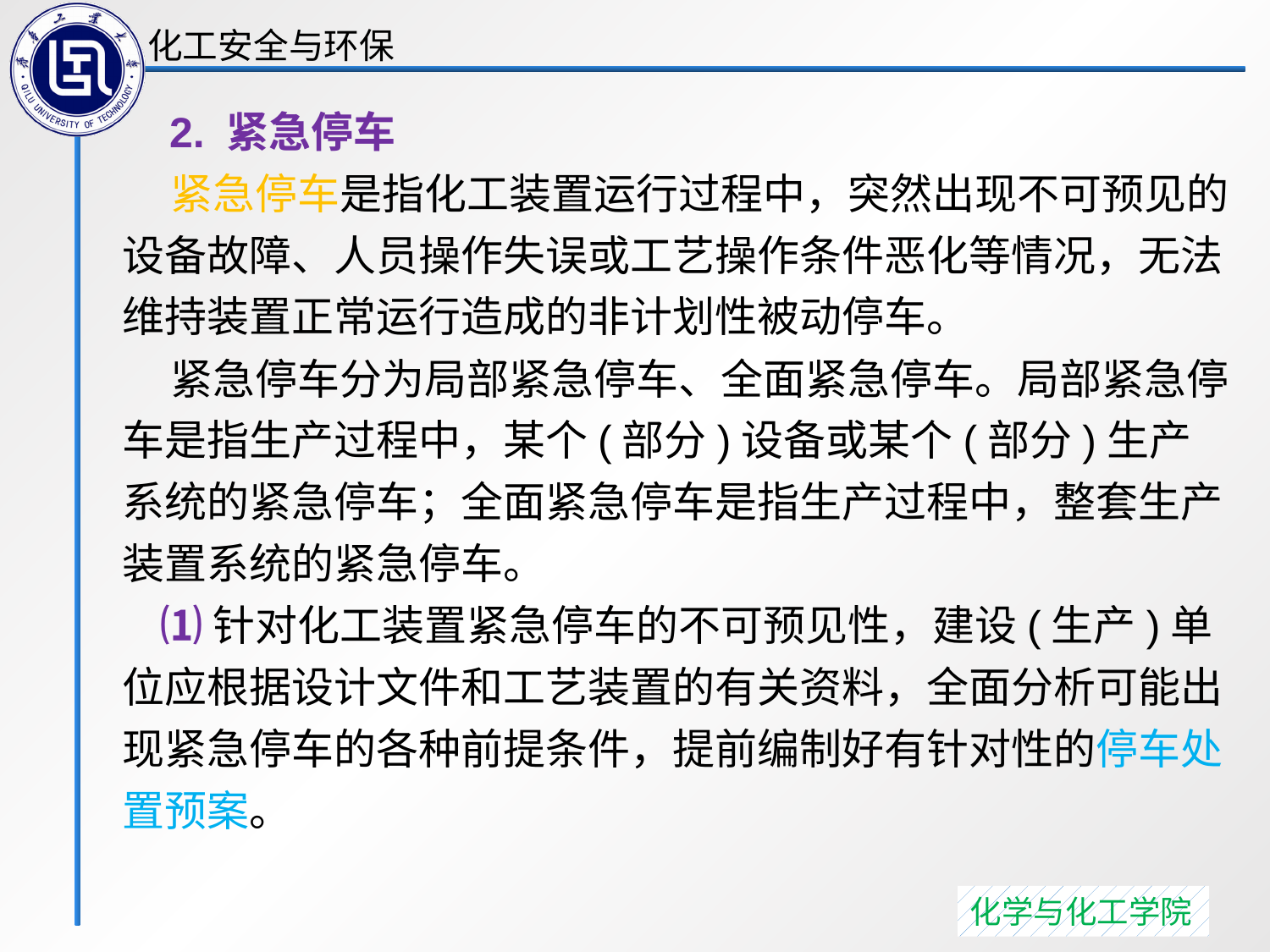

2. 紧急停车
    紧急停车是指化工装置运行过程中，突然出现不可预见的设备故障、人员操作失误或工艺操作条件恶化等情况，无法维持装置正常运行造成的非计划性被动停车。
    紧急停车分为局部紧急停车、全面紧急停车。局部紧急停车是指生产过程中，某个(部分)设备或某个(部分)生产系统的紧急停车；全面紧急停车是指生产过程中，整套生产装置系统的紧急停车。
    ⑴针对化工装置紧急停车的不可预见性，建设(生产)单位应根据设计文件和工艺装置的有关资料，全面分析可能出现紧急停车的各种前提条件，提前编制好有针对性的停车处置预案。